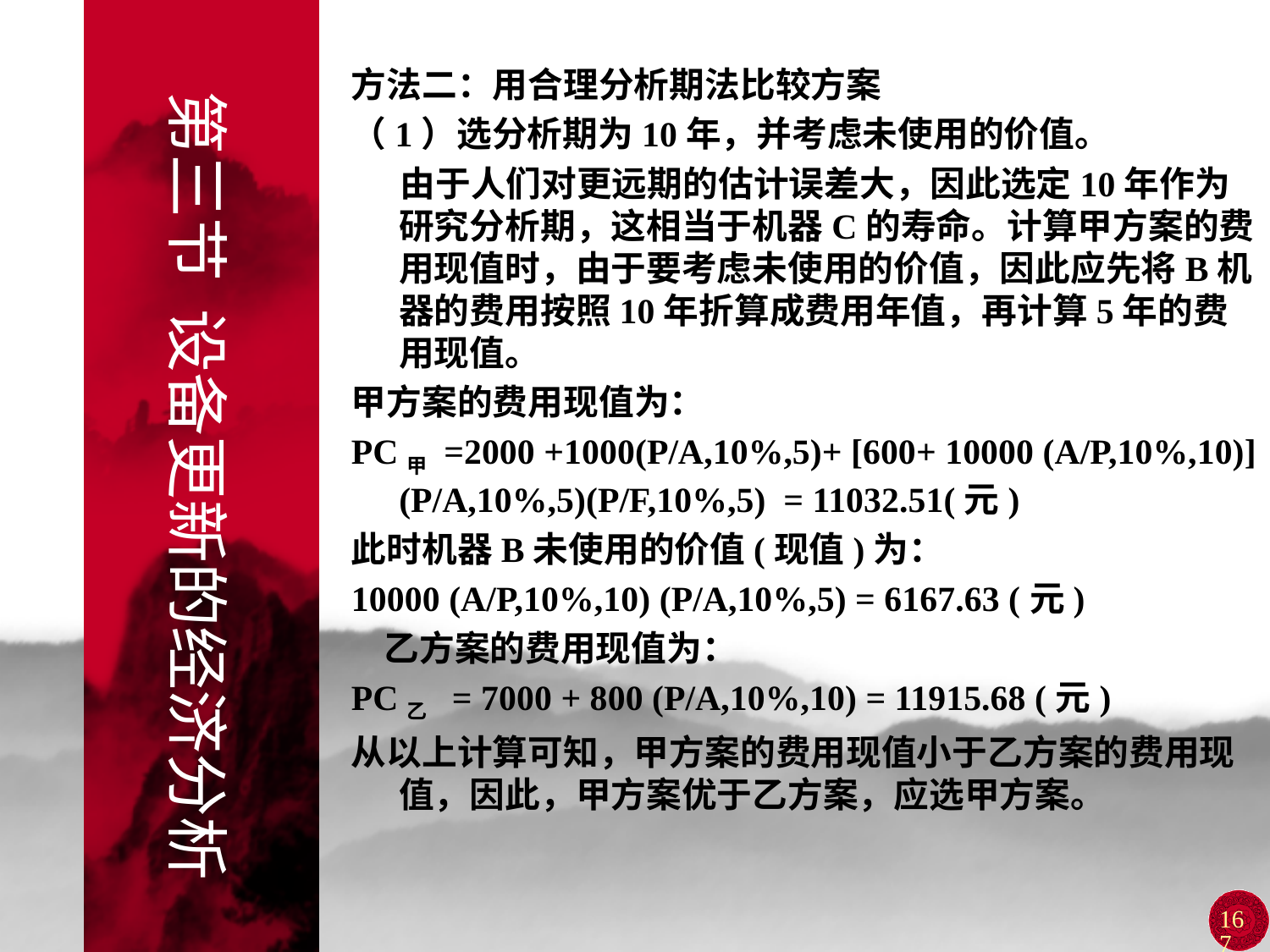

第三节  设备更新的经济分析
方法二：用合理分析期法比较方案
（1）选分析期为10年，并考虑未使用的价值。
     由于人们对更远期的估计误差大，因此选定10年作为研究分析期，这相当于机器C的寿命。计算甲方案的费用现值时，由于要考虑未使用的价值，因此应先将B机器的费用按照10年折算成费用年值，再计算5年的费用现值。
甲方案的费用现值为：
PC甲 =2000 +1000(P/A,10%,5)+ [600+ 10000 (A/P,10%,10)] (P/A,10%,5)(P/F,10%,5)  = 11032.51(元)
此时机器B未使用的价值(现值)为：
10000 (A/P,10%,10) (P/A,10%,5) = 6167.63 (元)
   乙方案的费用现值为：
PC乙  = 7000 + 800 (P/A,10%,10) = 11915.68 (元)
从以上计算可知，甲方案的费用现值小于乙方案的费用现值，因此，甲方案优于乙方案，应选甲方案。

167